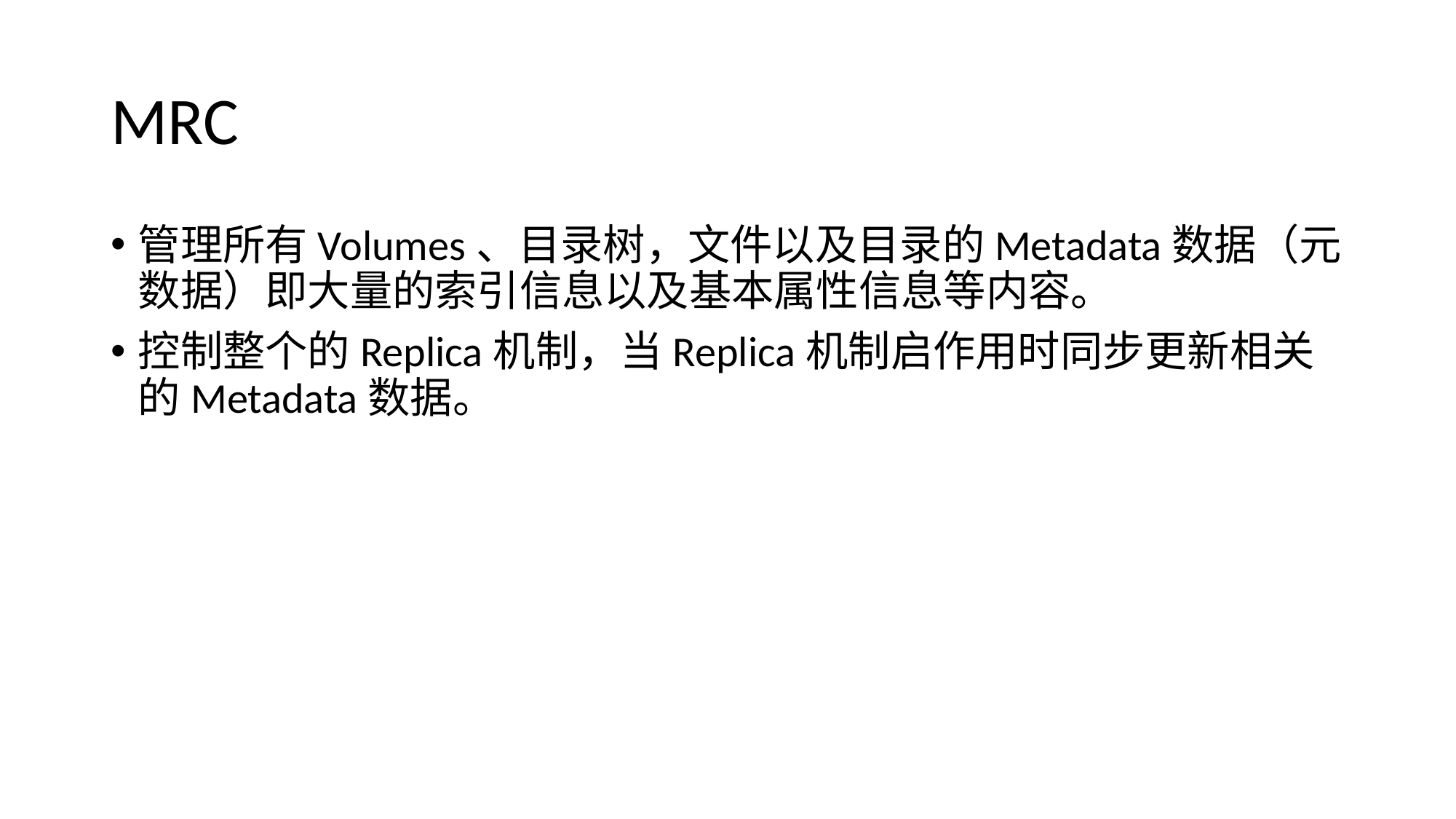

# MRC
管理所有Volumes、目录树，文件以及目录的Metadata数据（元数据）即大量的索引信息以及基本属性信息等内容。
控制整个的Replica机制，当Replica机制启作用时同步更新相关的Metadata数据。